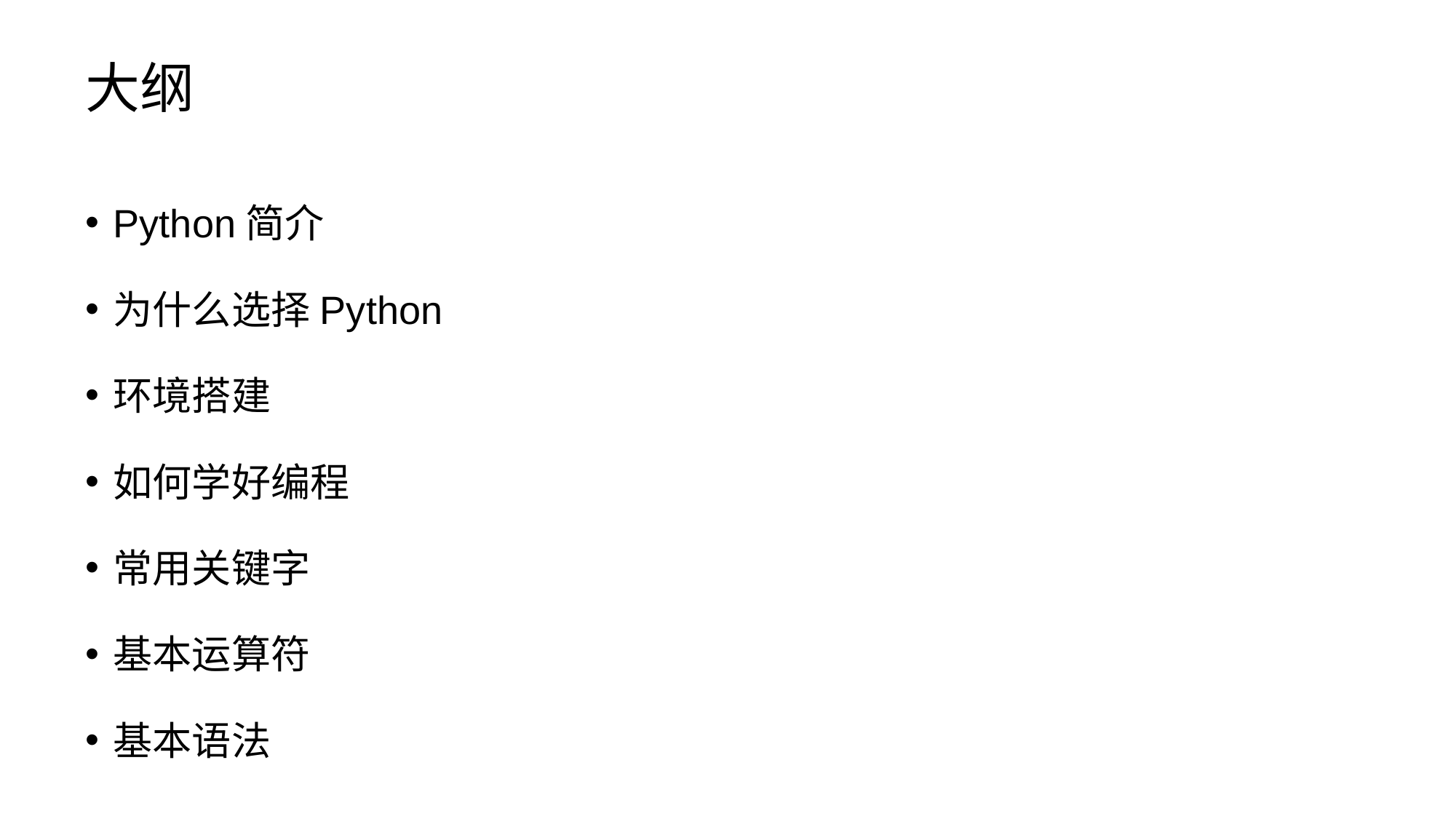

# 大纲
Python简介
为什么选择Python
环境搭建
如何学好编程
常用关键字
基本运算符
基本语法